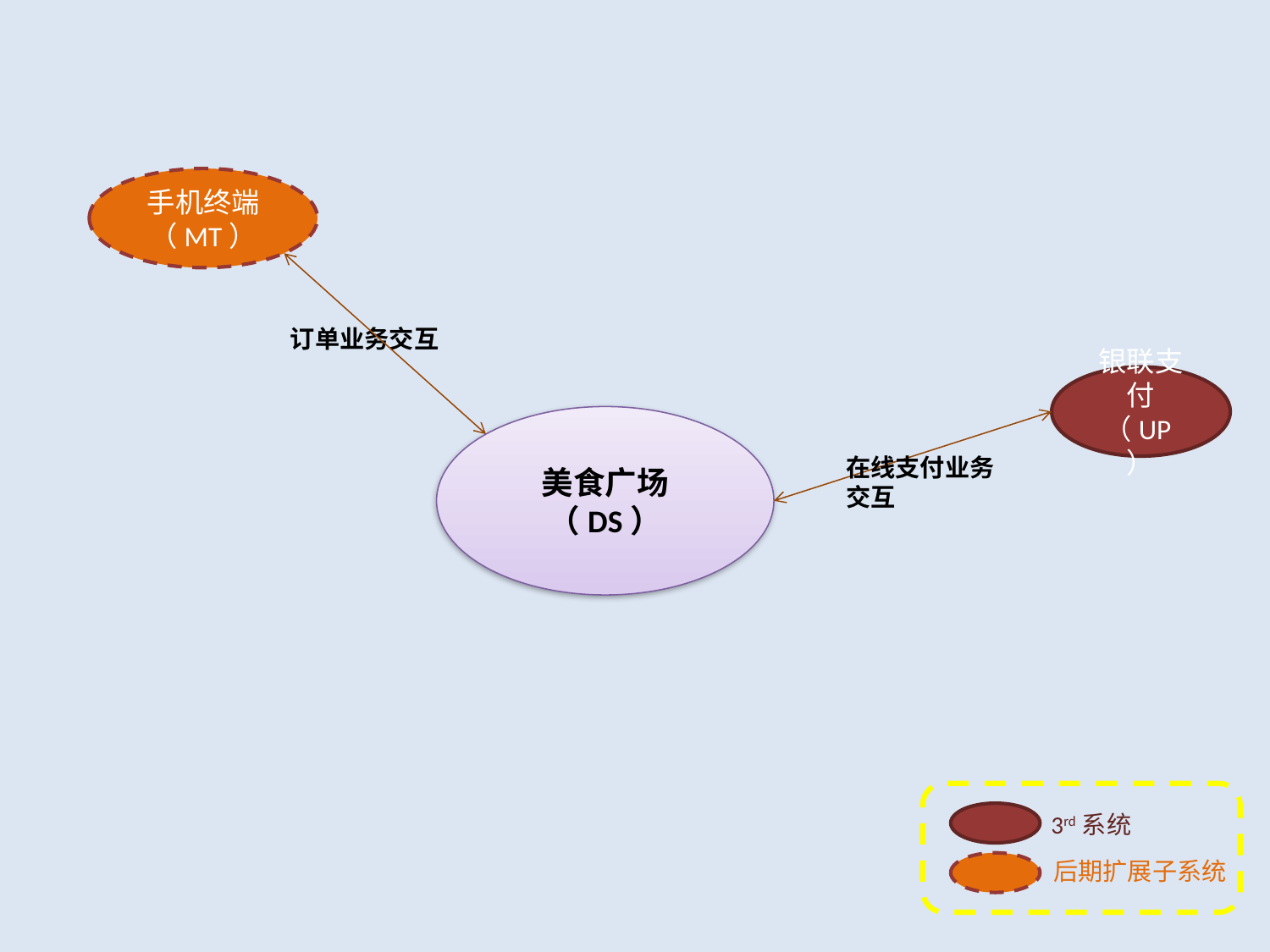

手机终端（MT）
订单业务交互
银联支付（UP）
美食广场（DS）
在线支付业务交互

3rd系统
后期扩展子系统